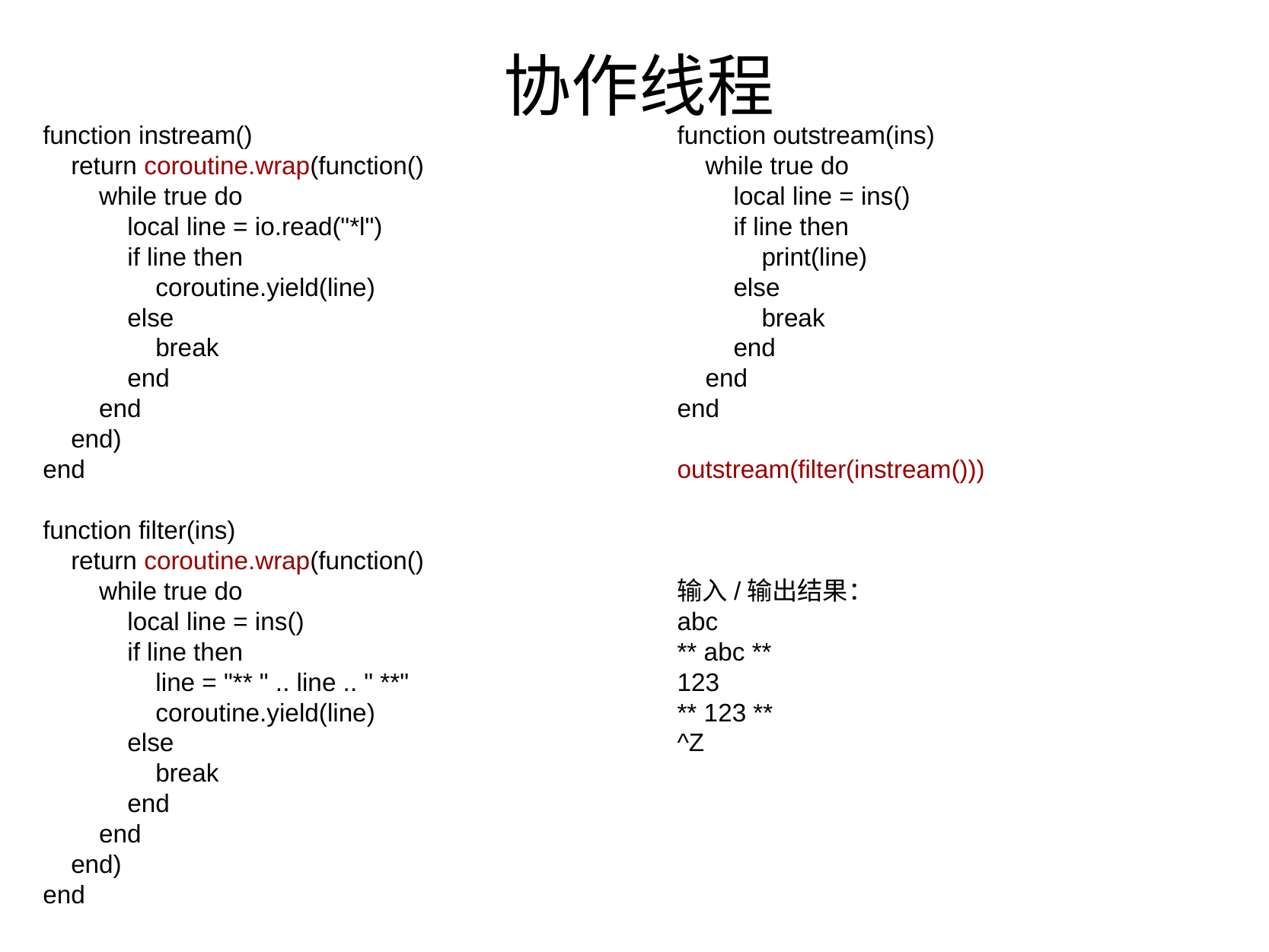

# 协作线程
function instream()
    return coroutine.wrap(function()
        while true do
            local line = io.read("*l")
            if line then
                coroutine.yield(line)
            else
                break
            end
        end
    end)
end

function filter(ins)
    return coroutine.wrap(function()
        while true do
            local line = ins()
            if line then
                line = "** " .. line .. " **"
                coroutine.yield(line)
            else
                break
            end
        end
    end)
end
function outstream(ins)
    while true do
        local line = ins()
        if line then
            print(line)
        else
            break
        end
    end
end

outstream(filter(instream()))

输入/输出结果：
abc
** abc **
123
** 123 **
^Z